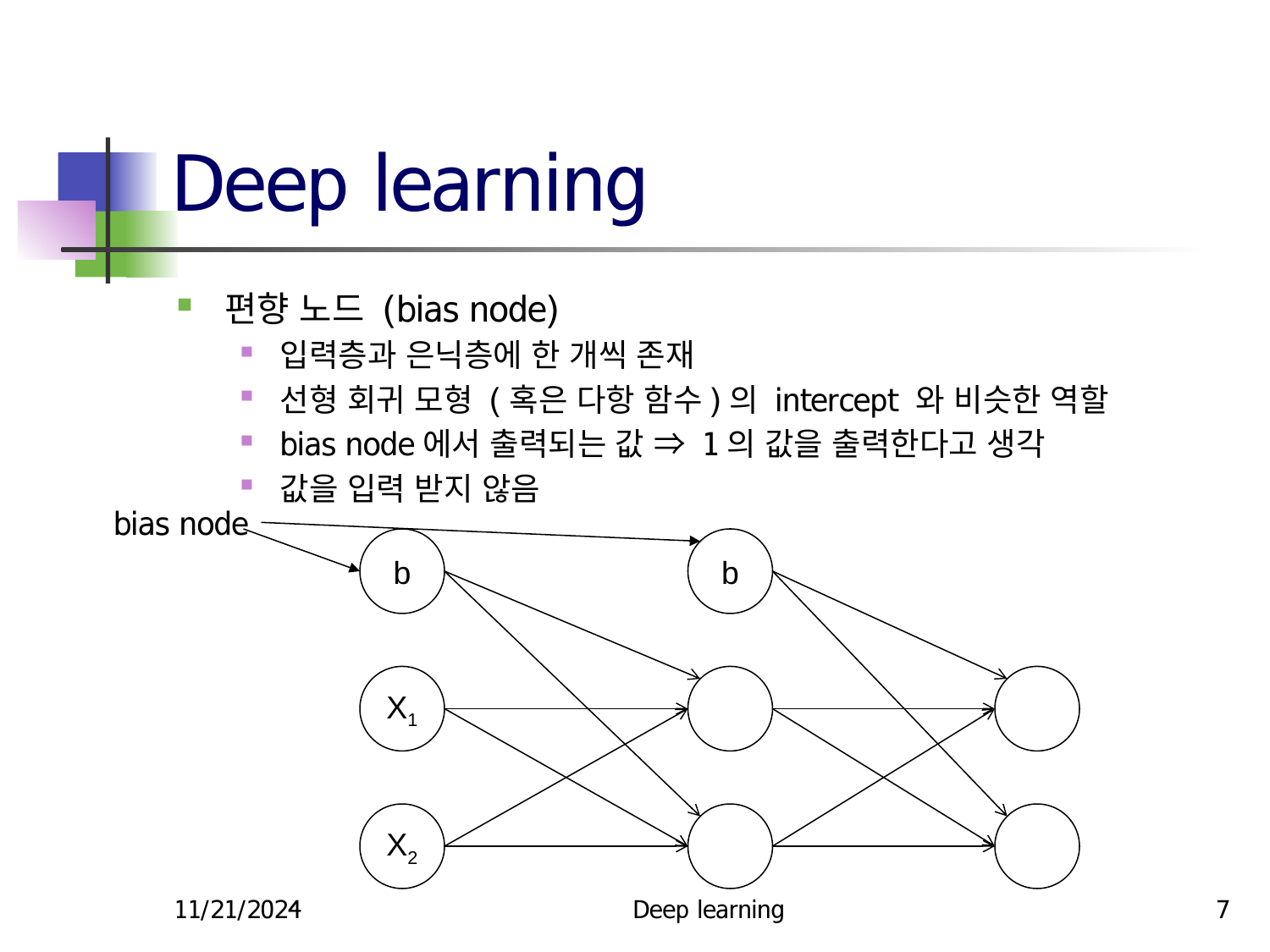

# Deep learning
편향 노드 (bias node)
입력층과 은닉층에 한 개씩 존재
선형 회귀 모형 (혹은 다항 함수)의 intercept 와 비슷한 역할
bias node에서 출력되는 값 ⇒ 1의 값을 출력한다고 생각
값을 입력 받지 않음
bias node
b
b
X1

X2

11/21/2024
Deep learning
7